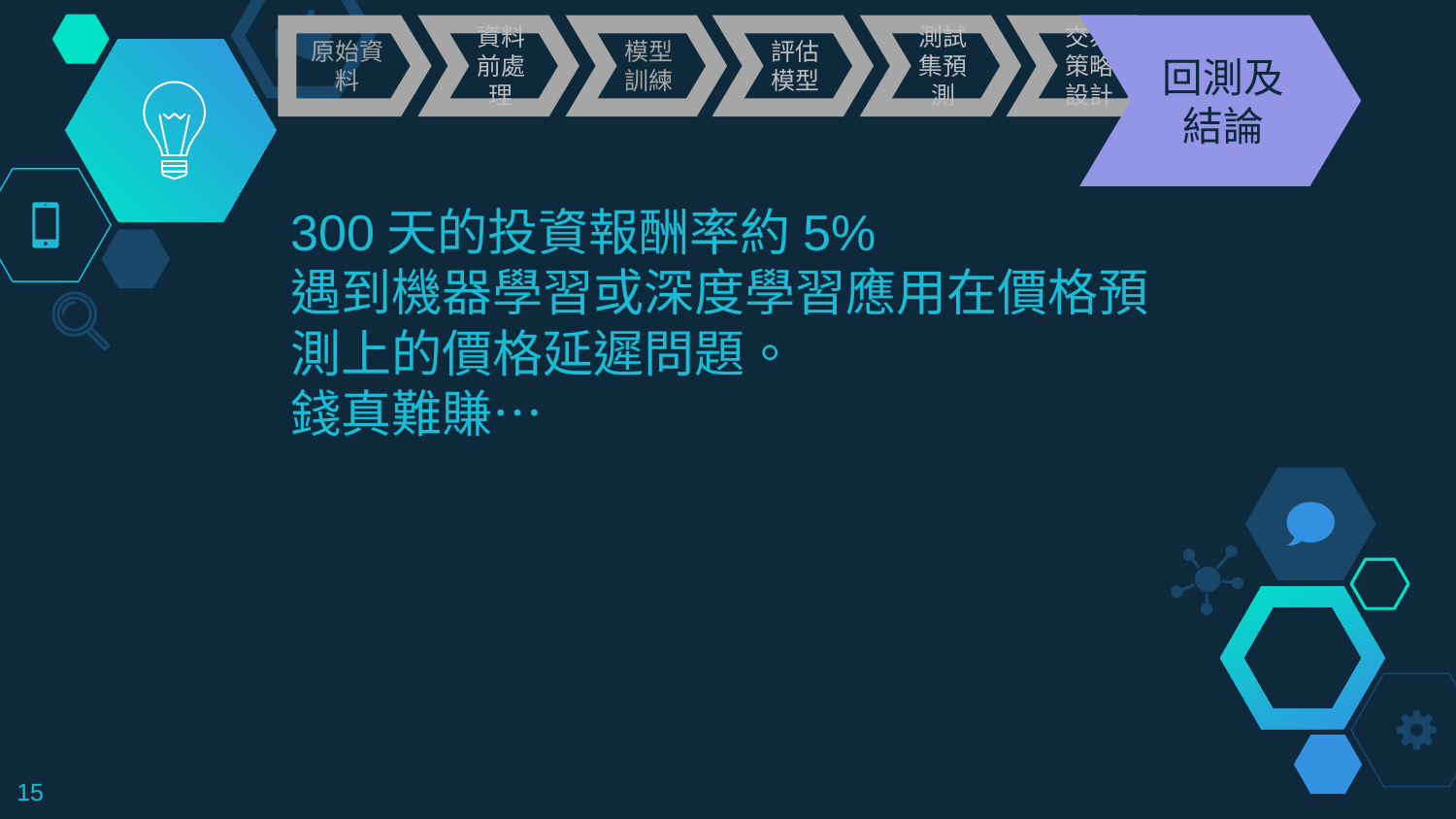

原始資料
回測及結論
測試集預測
交易策略設計
資料前處理
模型訓練
評估模型
# 300天的投資報酬率約5% 遇到機器學習或深度學習應用在價格預測上的價格延遲問題。 錢真難賺…
15